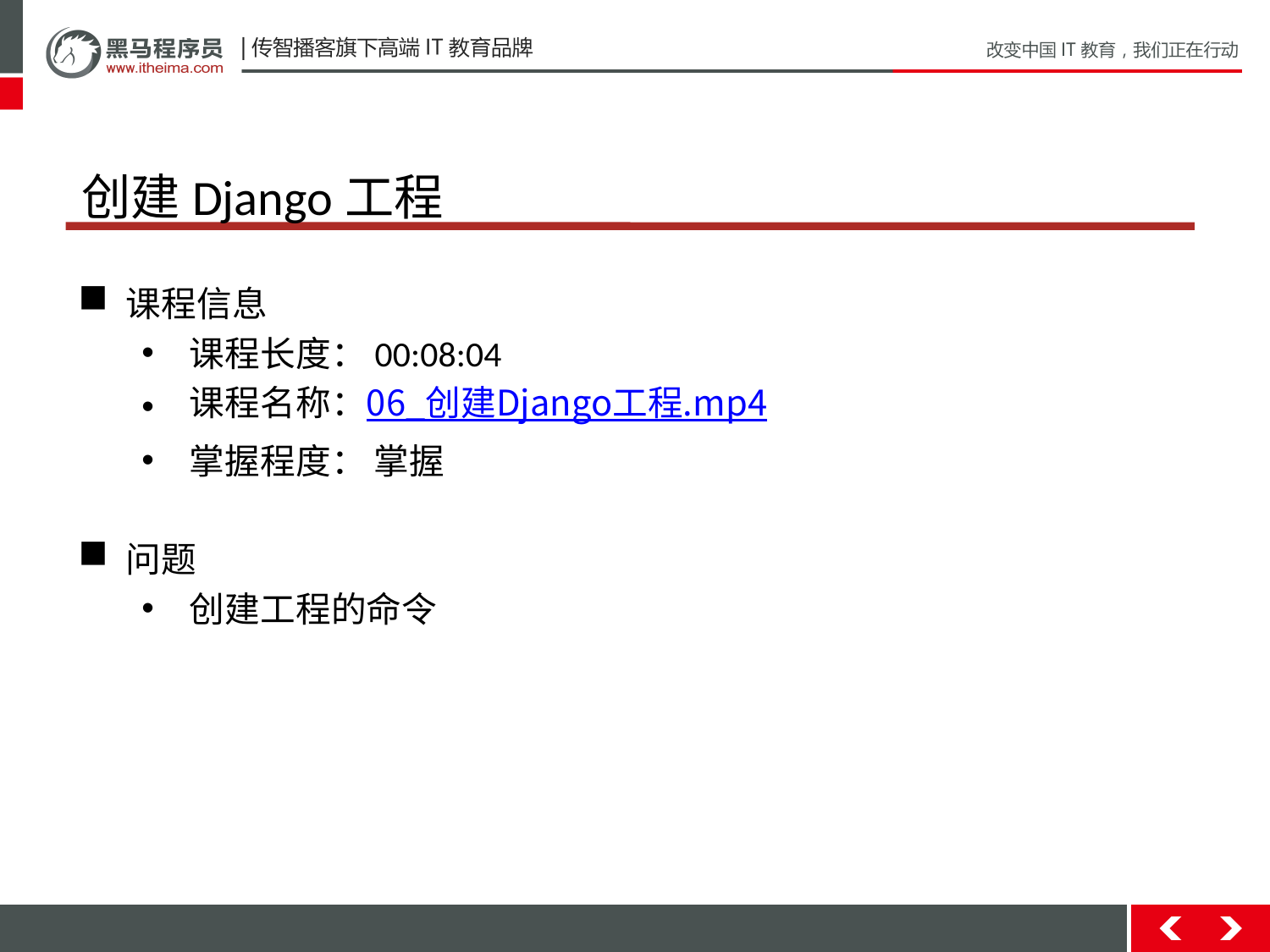

# 创建Django工程

课程信息
课程长度：00:08:04
课程名称：06_创建Django工程.mp4
掌握程度： 掌握

问题
创建工程的命令